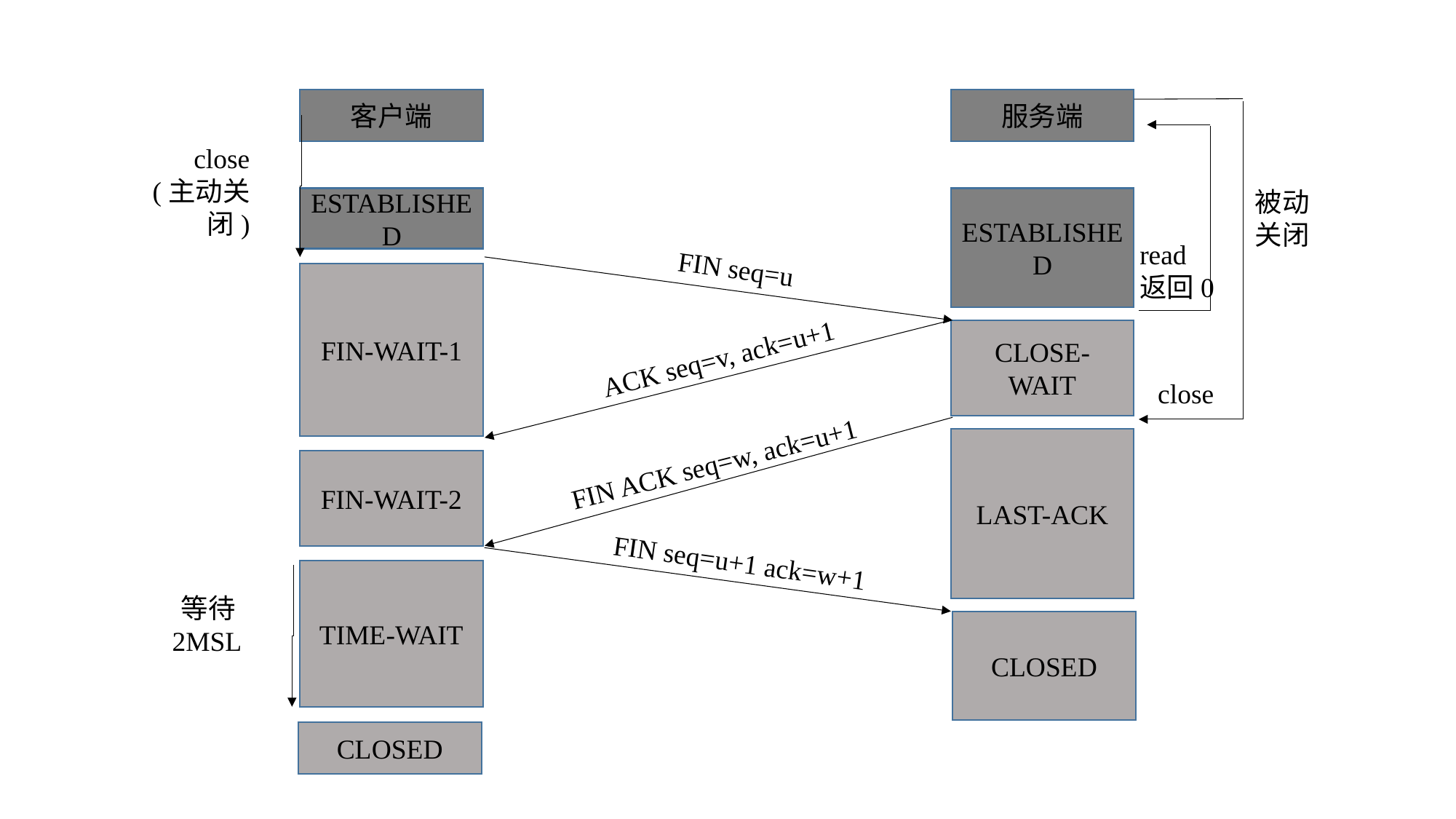

服务端
客户端
close
(主动关闭)
被动关闭
ESTABLISHED
ESTABLISHED
read
返回0
FIN seq=u
FIN-WAIT-1
CLOSE-WAIT
ACK seq=v, ack=u+1
close
LAST-ACK
FIN ACK seq=w, ack=u+1
FIN-WAIT-2
FIN seq=u+1 ack=w+1
TIME-WAIT
等待2MSL
CLOSED
CLOSED